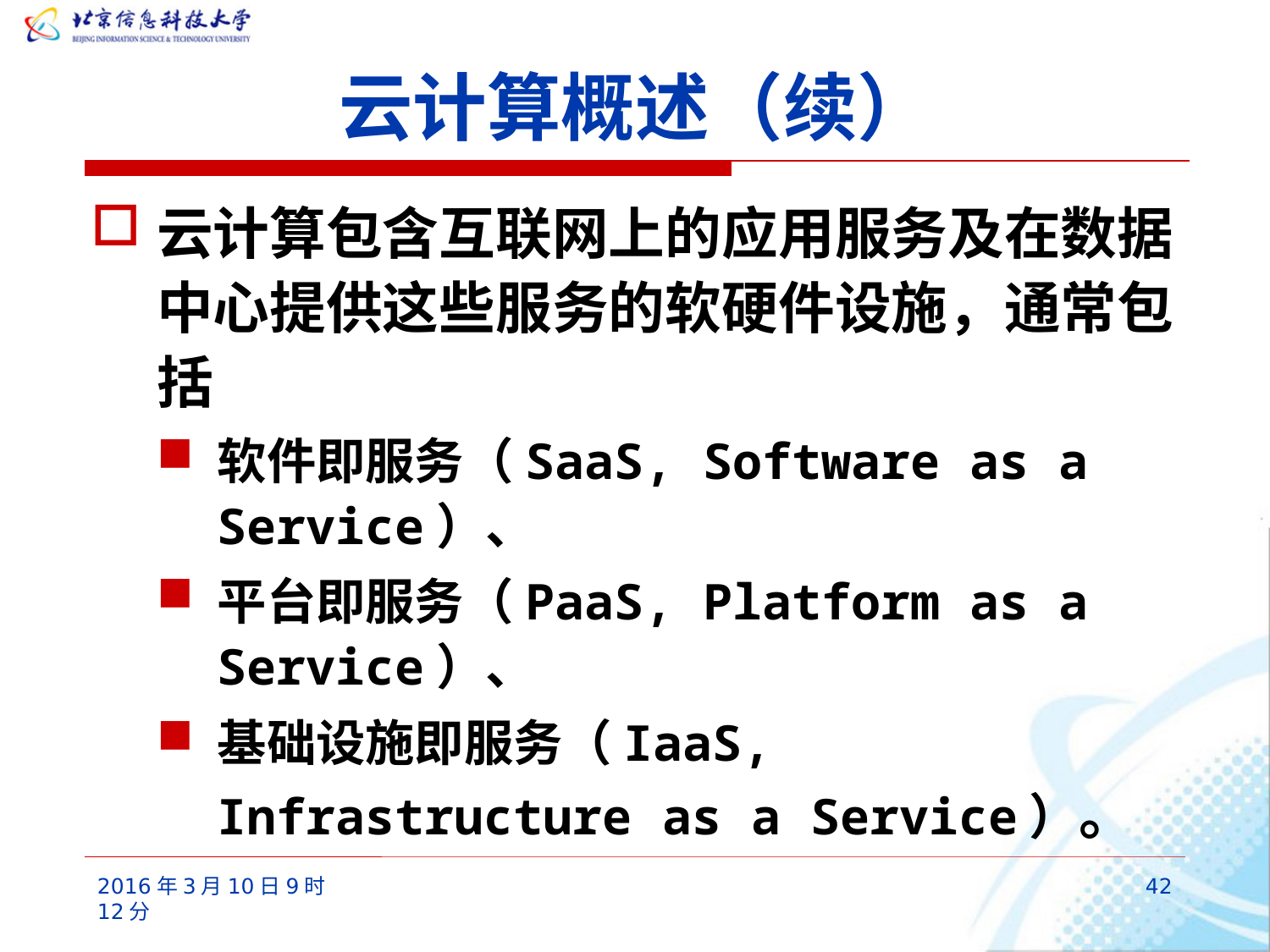

# 云计算概述（续）
云计算包含互联网上的应用服务及在数据中心提供这些服务的软硬件设施，通常包括
软件即服务（SaaS, Software as a Service）、
平台即服务（PaaS, Platform as a Service）、
基础设施即服务（IaaS, Infrastructure as a Service）。
2016年3月10日9时12分
42